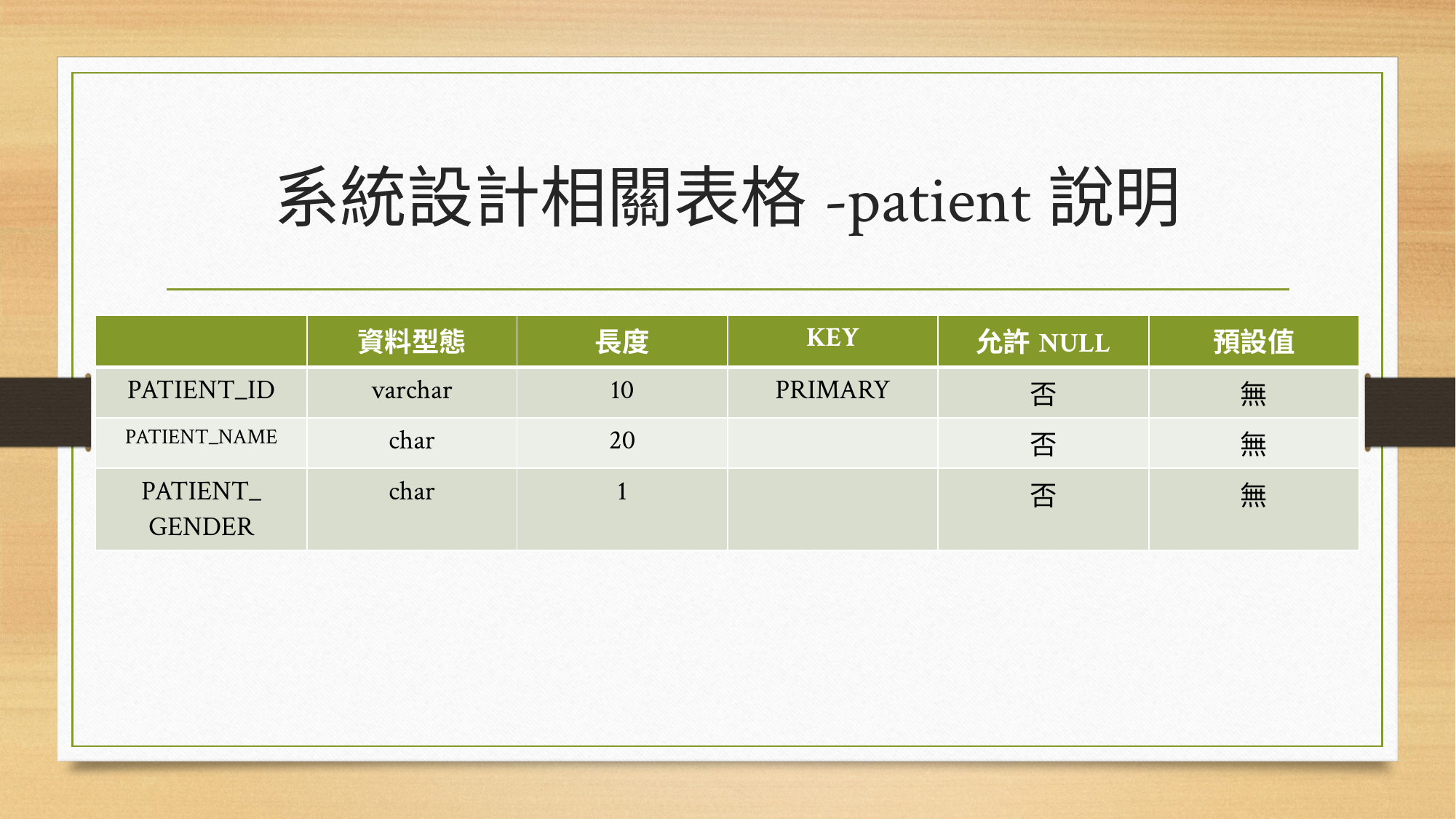

# 系統設計相關表格-patient說明
|  | 資料型態 | 長度 | KEY | 允許NULL | 預設值 |
| --- | --- | --- | --- | --- | --- |
| PATIENT\_ID | varchar | 10 | PRIMARY | 否 | 無 |
| PATIENT\_NAME | char | 20 |  | 否 | 無 |
| PATIENT\_ GENDER | char | 1 |  | 否 | 無 |